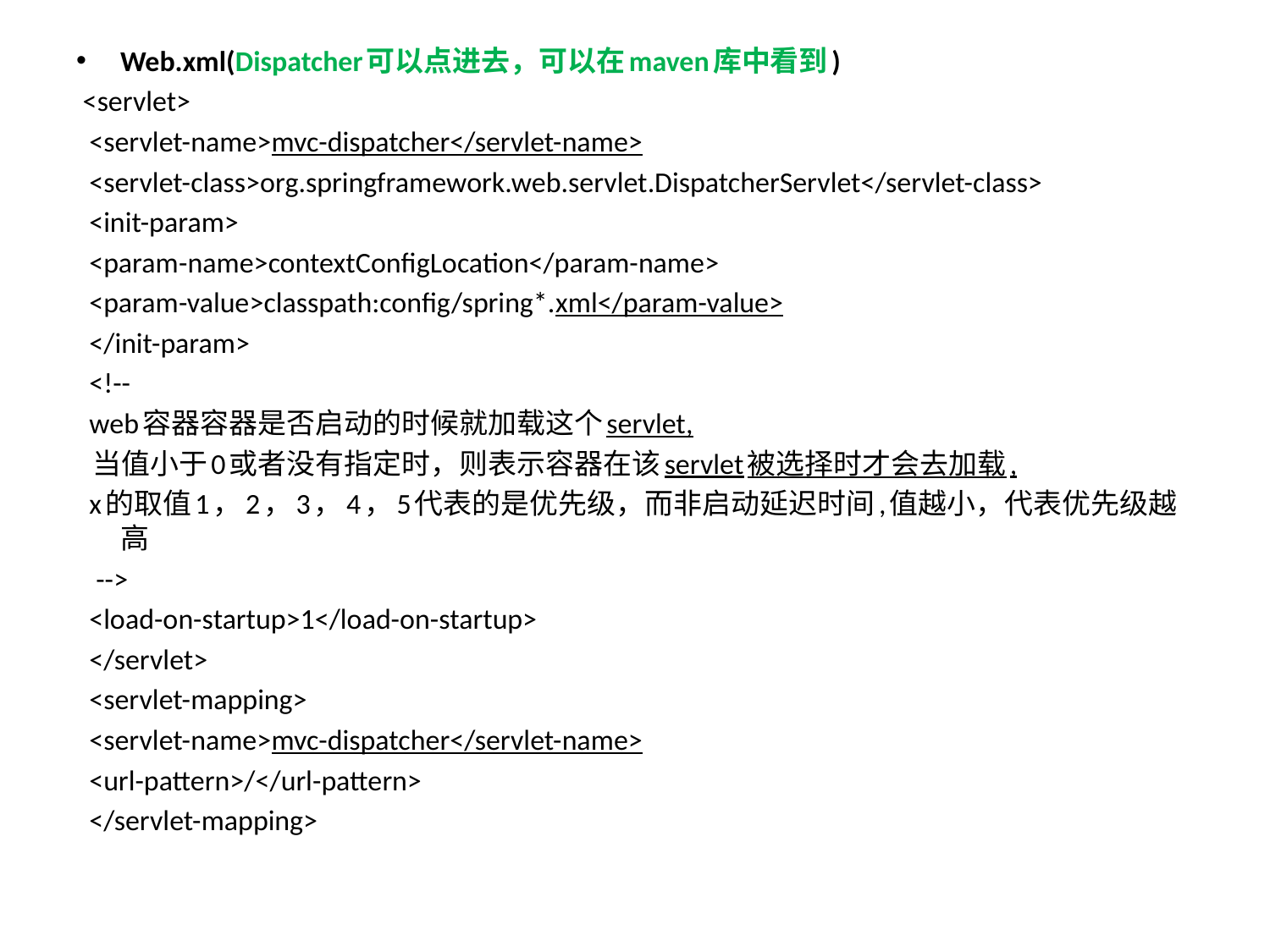

Web.xml(Dispatcher可以点进去，可以在maven库中看到)
 <servlet>
  <servlet-name>mvc-dispatcher</servlet-name>
  <servlet-class>org.springframework.web.servlet.DispatcherServlet</servlet-class>
  <init-param>
  <param-name>contextConfigLocation</param-name>
  <param-value>classpath:config/spring*.xml</param-value>
  </init-param>
  <!--
  web容器容器是否启动的时候就加载这个servlet,
  当值小于0或者没有指定时，则表示容器在该servlet被选择时才会去加载,
  x的取值1，2，3，4，5代表的是优先级，而非启动延迟时间,值越小，代表优先级越高
   -->
  <load-on-startup>1</load-on-startup>
  </servlet>
  <servlet-mapping>
  <servlet-name>mvc-dispatcher</servlet-name>
  <url-pattern>/</url-pattern>
  </servlet-mapping>